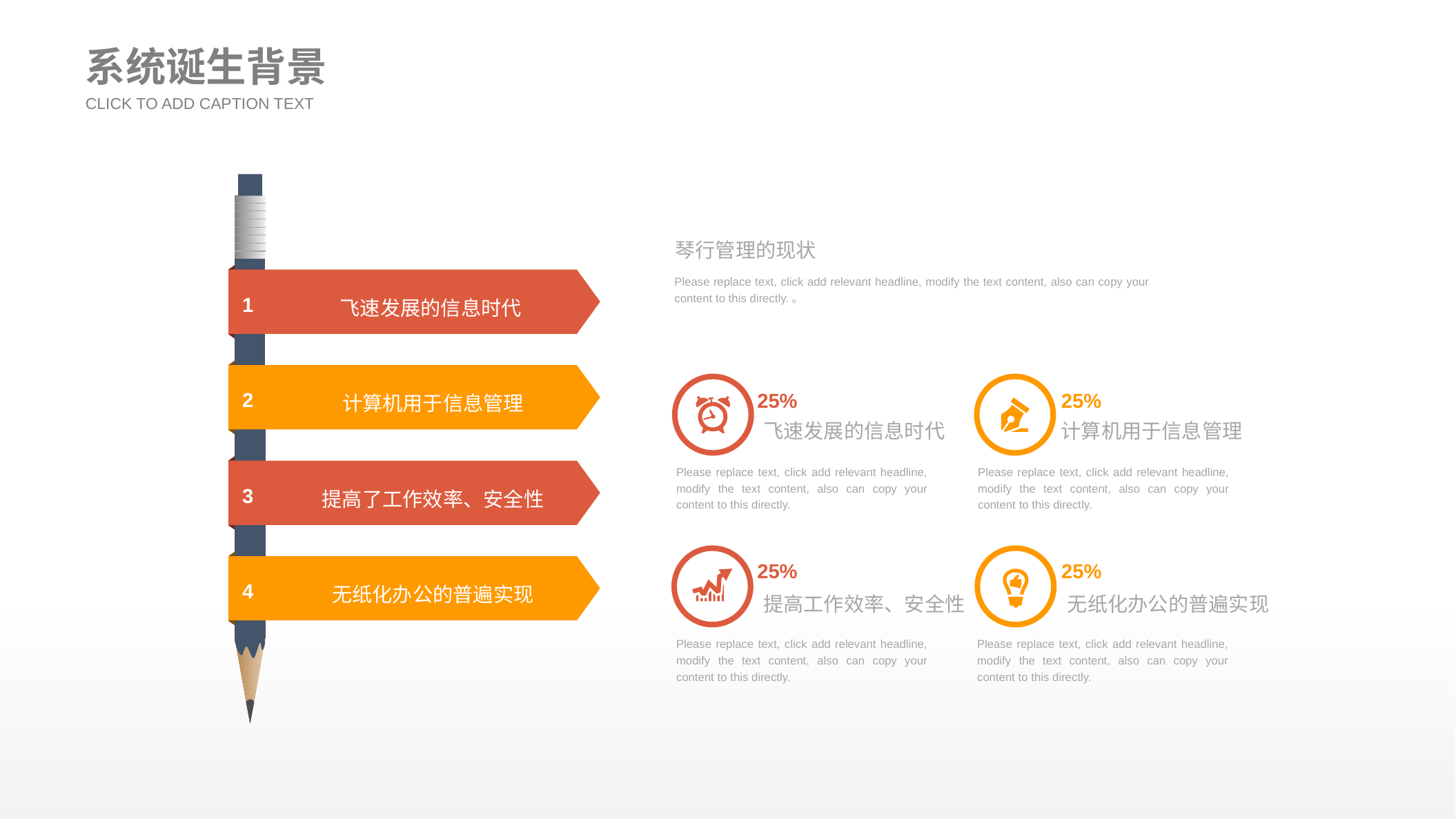

系统诞生背景
CLICK TO ADD CAPTION TEXT

1
飞速发展的信息时代

2
计算机用于信息管理

3
提高了工作效率、安全性

4
无纸化办公的普遍实现

琴行管理的现状
Please replace text, click add relevant headline, modify the text content, also can copy your content to this directly.。

25%
25%

飞速发展的信息时代
计算机用于信息管理
Please replace text, click add relevant headline, modify the text content, also can copy your content to this directly.
Please replace text, click add relevant headline, modify the text content, also can copy your content to this directly.

25%
25%

提高工作效率、安全性
无纸化办公的普遍实现
Please replace text, click add relevant headline, modify the text content, also can copy your content to this directly.
Please replace text, click add relevant headline, modify the text content, also can copy your content to this directly.